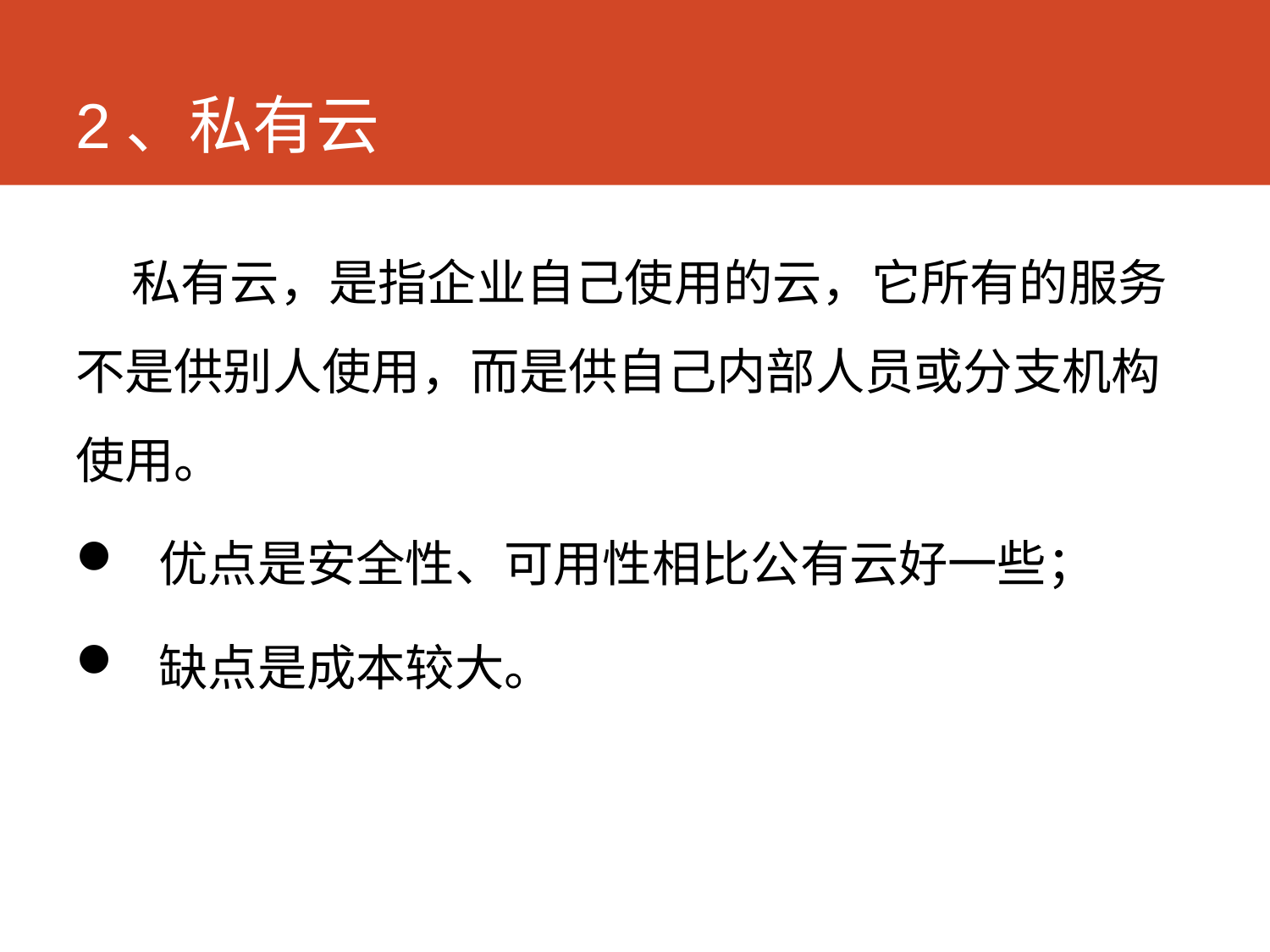

# 2、私有云
    私有云，是指企业自己使用的云，它所有的服务不是供别人使用，而是供自己内部人员或分支机构使用。
  优点是安全性、可用性相比公有云好一些；
  缺点是成本较大。